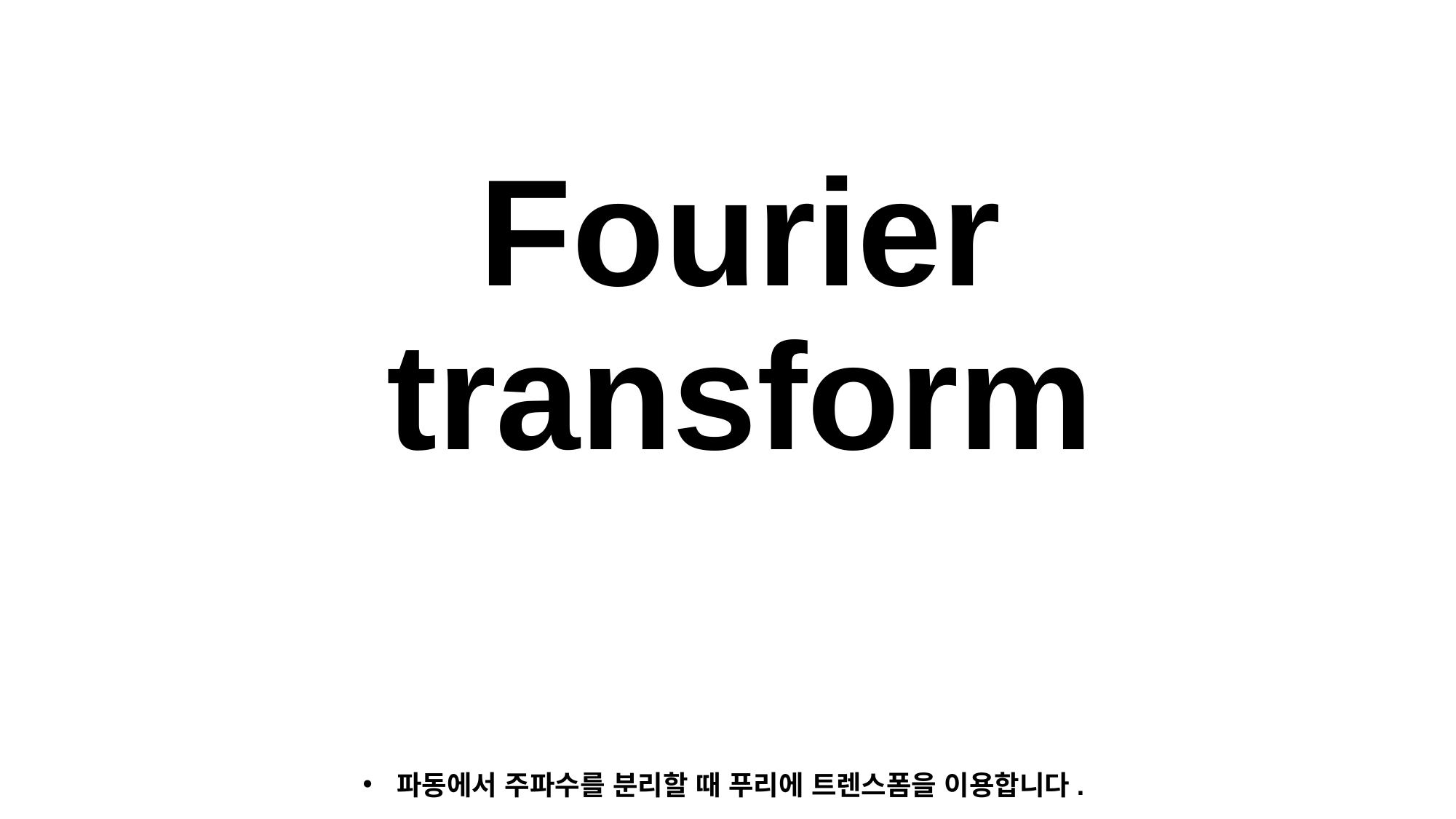

Fourier transform
파동에서 주파수를 분리할 때 푸리에 트렌스폼을 이용합니다.